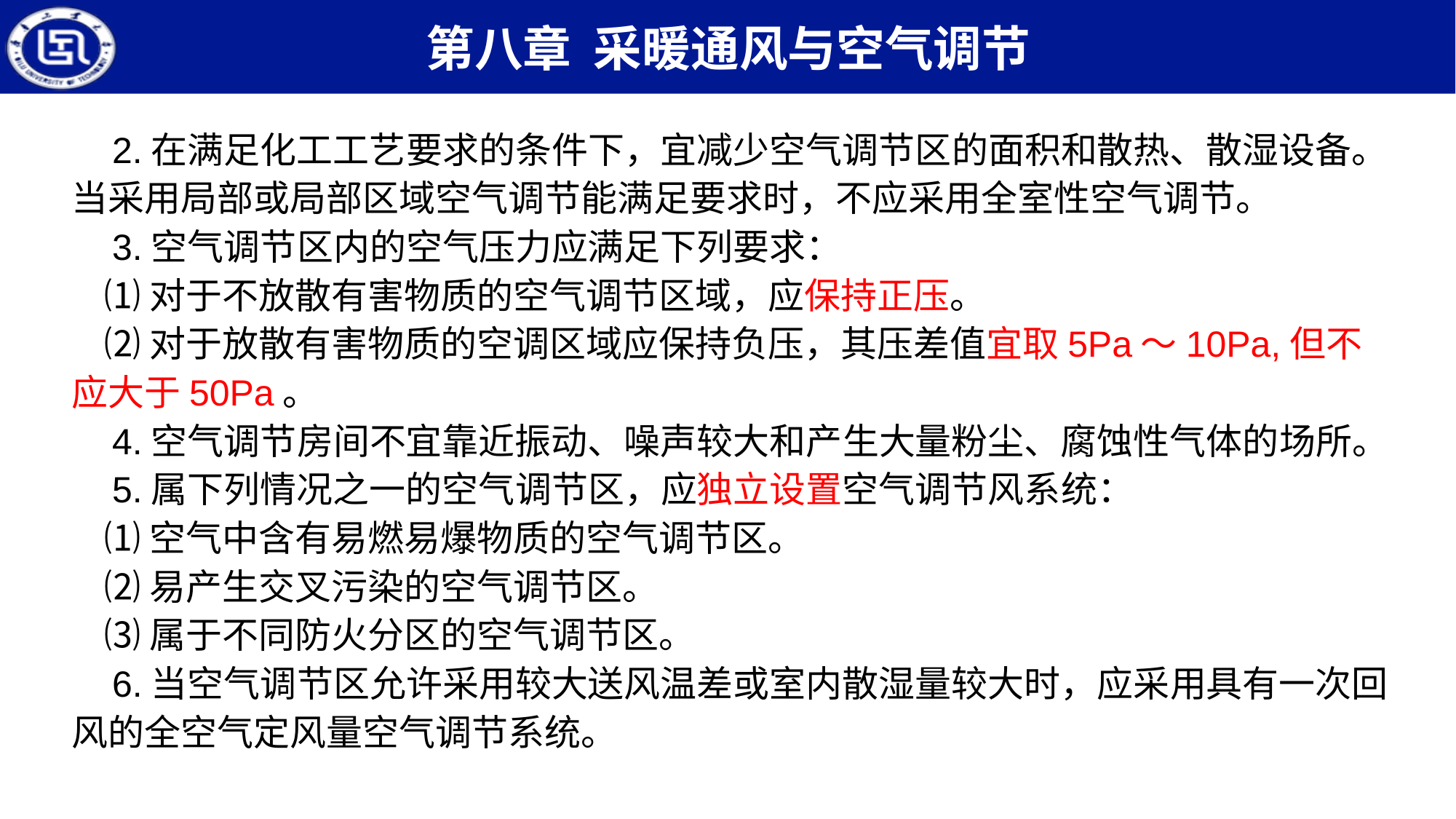

2.在满足化工工艺要求的条件下，宜减少空气调节区的面积和散热、散湿设备。当采用局部或局部区域空气调节能满足要求时，不应采用全室性空气调节。
    3.空气调节区内的空气压力应满足下列要求：
    ⑴对于不放散有害物质的空气调节区域，应保持正压。
    ⑵对于放散有害物质的空调区域应保持负压，其压差值宜取5Pa～10Pa,但不应大于50Pa。
    4.空气调节房间不宜靠近振动、噪声较大和产生大量粉尘、腐蚀性气体的场所。
    5.属下列情况之一的空气调节区，应独立设置空气调节风系统：
    ⑴空气中含有易燃易爆物质的空气调节区。
    ⑵易产生交叉污染的空气调节区。
    ⑶属于不同防火分区的空气调节区。
    6.当空气调节区允许采用较大送风温差或室内散湿量较大时，应采用具有一次回风的全空气定风量空气调节系统。